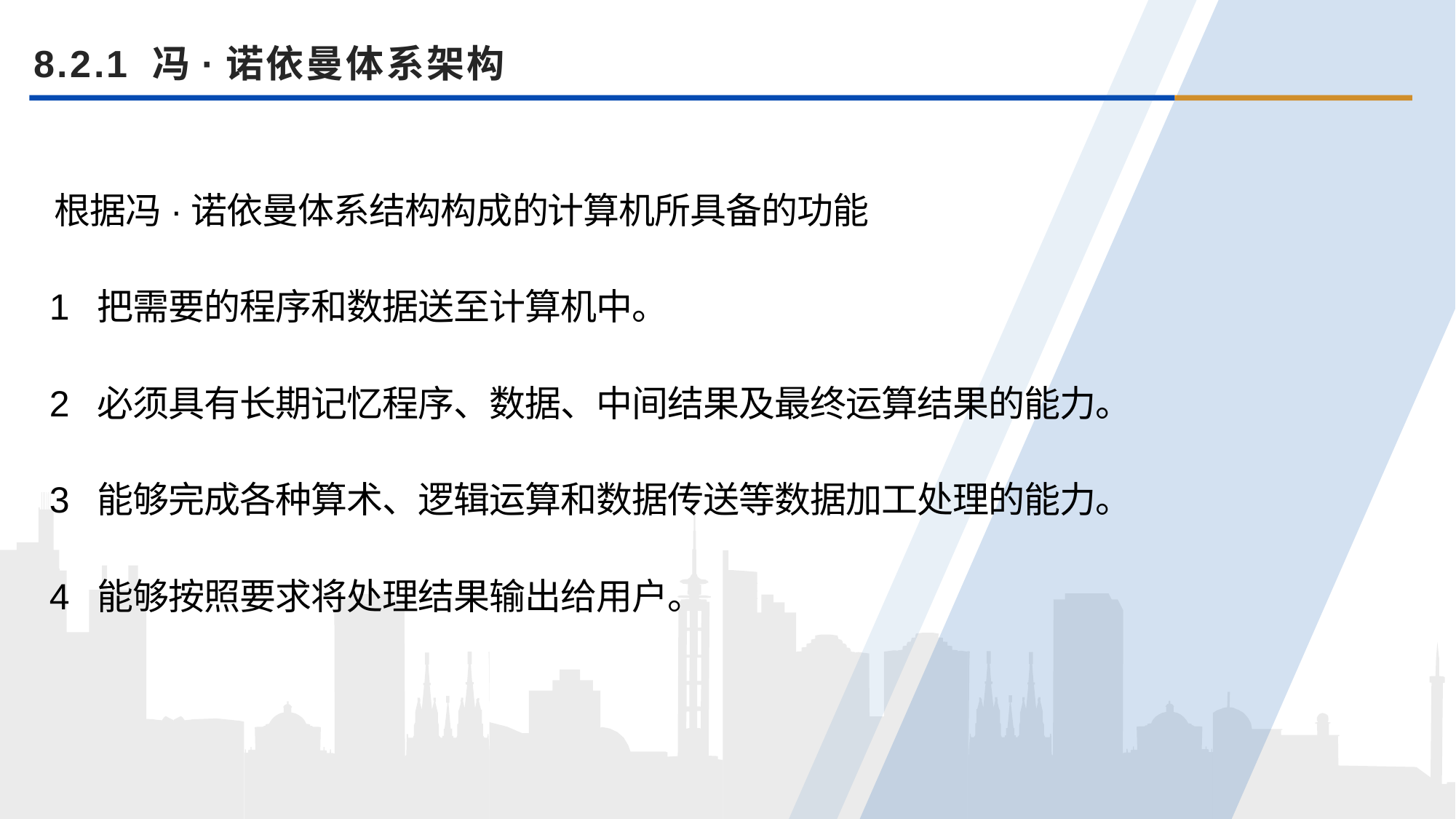

8.2.1 冯·诺依曼体系架构
根据冯·诺依曼体系结构构成的计算机所具备的功能
1  把需要的程序和数据送至计算机中。
2  必须具有长期记忆程序、数据、中间结果及最终运算结果的能力。
3  能够完成各种算术、逻辑运算和数据传送等数据加工处理的能力。
4  能够按照要求将处理结果输出给用户。